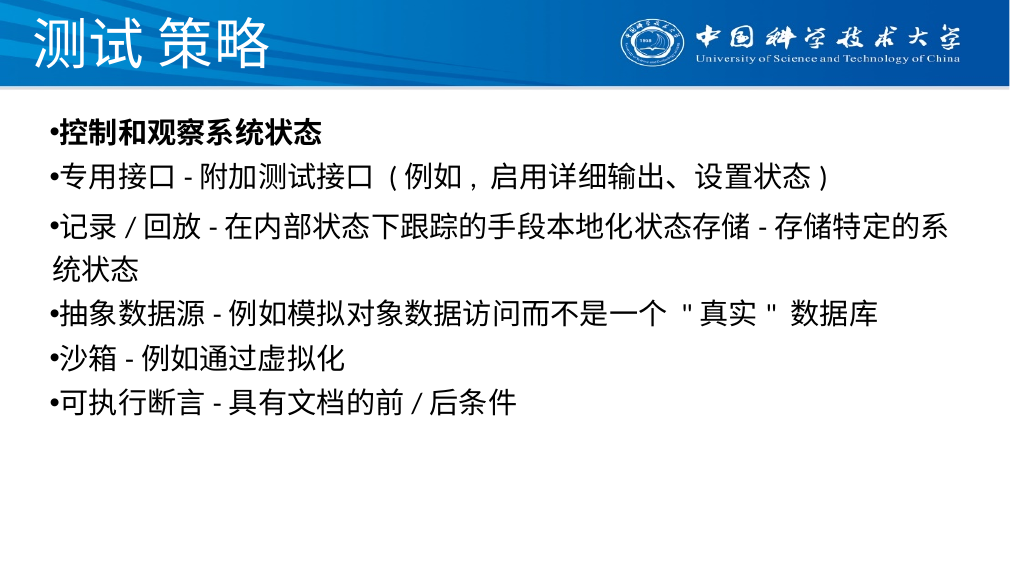

# 测试 策略
控制和观察系统状态
专用接口-附加测试接口 (例如, 启用详细输出、设置状态)
记录/回放-在内部状态下跟踪的手段本地化状态存储-存储特定的系统状态
抽象数据源-例如模拟对象数据访问而不是一个 "真实" 数据库
沙箱-例如通过虚拟化
可执行断言-具有文档的前/后条件